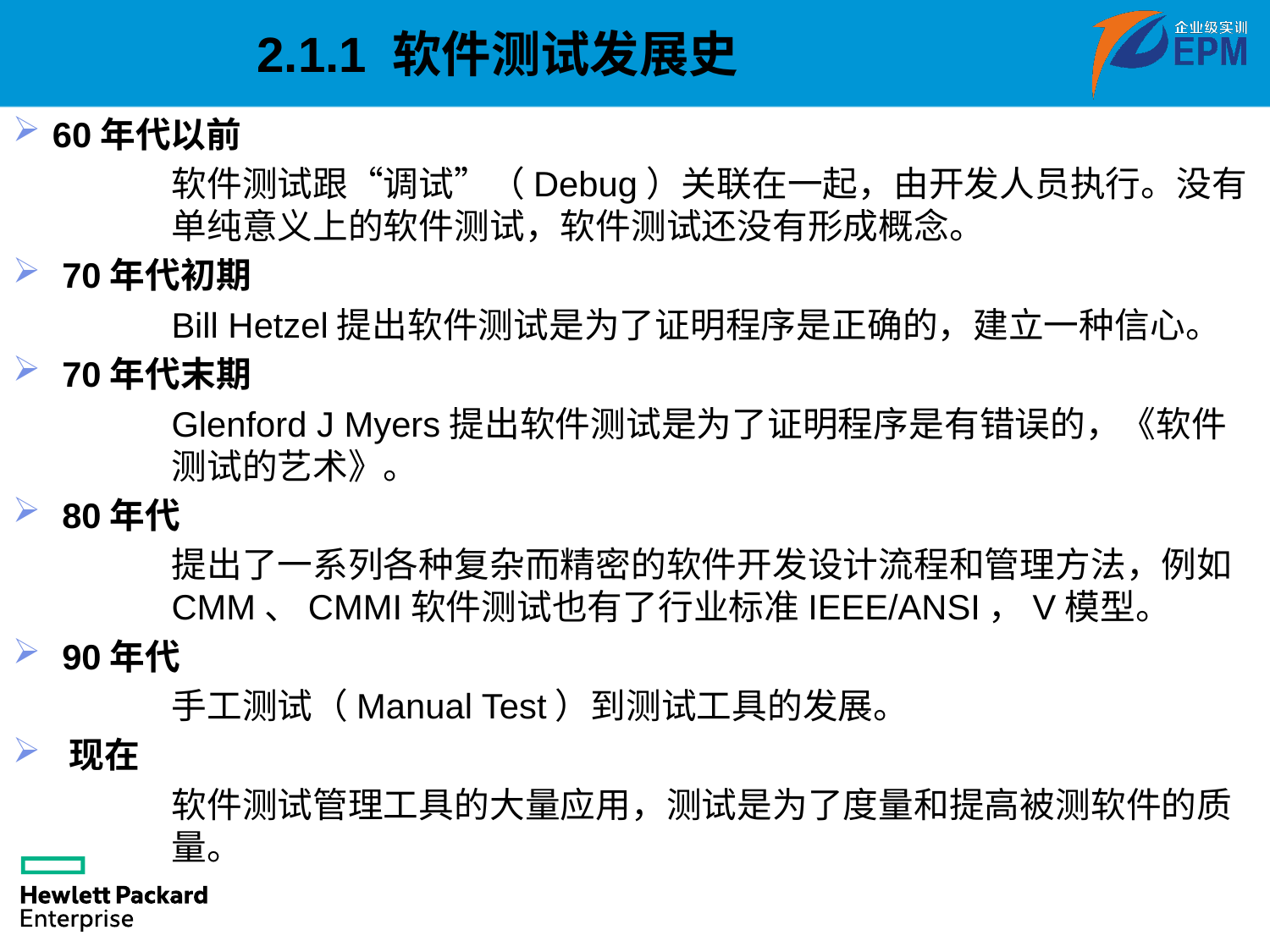

2.1.1 软件测试发展史
60年代以前
软件测试跟“调试”（Debug）关联在一起，由开发人员执行。没有单纯意义上的软件测试，软件测试还没有形成概念。
 70年代初期
Bill Hetzel提出软件测试是为了证明程序是正确的，建立一种信心。
 70年代末期
Glenford J Myers提出软件测试是为了证明程序是有错误的，《软件测试的艺术》。
 80年代
提出了一系列各种复杂而精密的软件开发设计流程和管理方法，例如CMM、CMMI软件测试也有了行业标准IEEE/ANSI，V模型。
 90年代
手工测试（Manual Test）到测试工具的发展。
 现在
软件测试管理工具的大量应用，测试是为了度量和提高被测软件的质量。